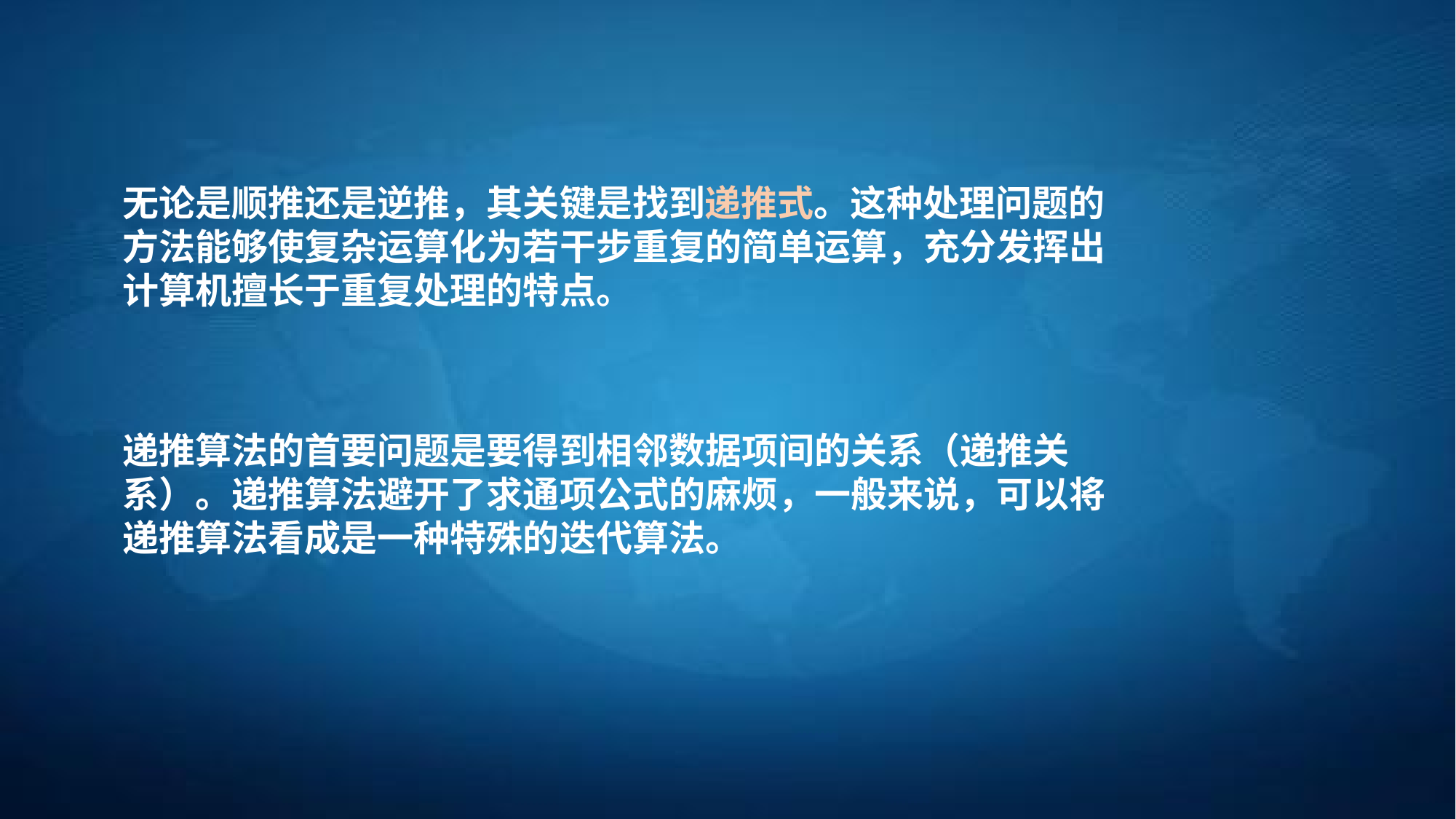

无论是顺推还是逆推，其关键是找到递推式。这种处理问题的方法能够使复杂运算化为若干步重复的简单运算，充分发挥出计算机擅长于重复处理的特点。
递推算法的首要问题是要得到相邻数据项间的关系（递推关系）。递推算法避开了求通项公式的麻烦，一般来说，可以将递推算法看成是一种特殊的迭代算法。